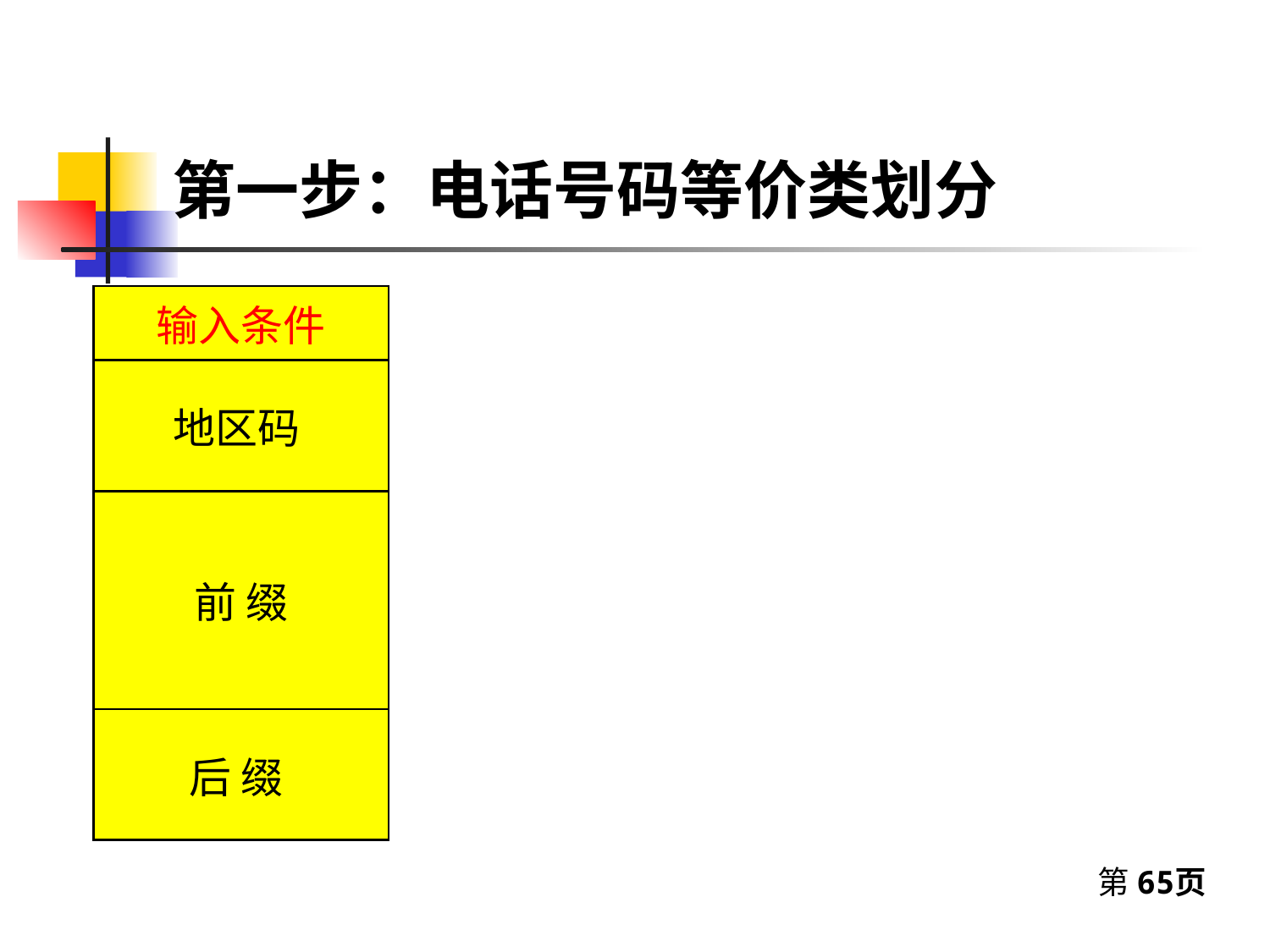

# 第一步：电话号码等价类划分
| 输入条件 |  |  |
| --- | --- | --- |
| 地区码 |  |  |
|  |  |  |
|  |  |  |
| 前 缀 |  |  |
|  |  |  |
|  |  |  |
|  |  |  |
|  |  |  |
| 后 缀 |  |  |
|  |  |  |
|  |  |  |